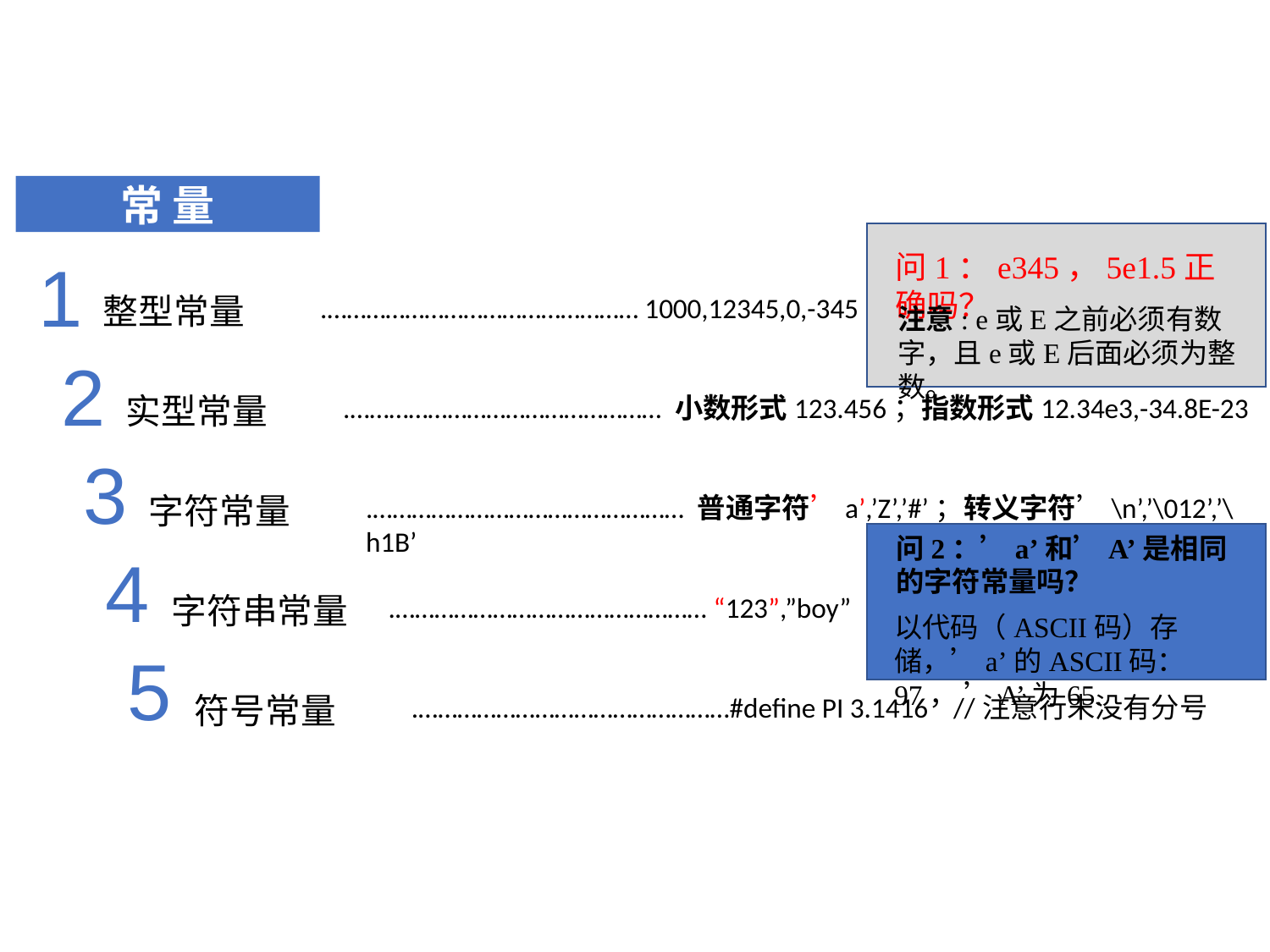

常 量

问1：e345，5e1.5正确吗？
1
整型常量
.………………………………………… 1000,12345,0,-345
注意: e或E之前必须有数字，且e或E后面必须为整数。
2
实型常量
.………………………………………… 小数形式123.456；指数形式12.34e3,-34.8E-23
3
字符常量
.………………………………………… 普通字符’a’,’Z’,’#’；转义字符’\n’,’\012’,’\h1B’

问2：’a’和’A’是相同的字符常量吗？
4
字符串常量
.………………………………………… “123”,”boy”
以代码（ASCII码）存储，’a’的ASCII码：97， ’A’为65.
5
符号常量
.…………………………………………#define PI 3.1416    //注意行末没有分号